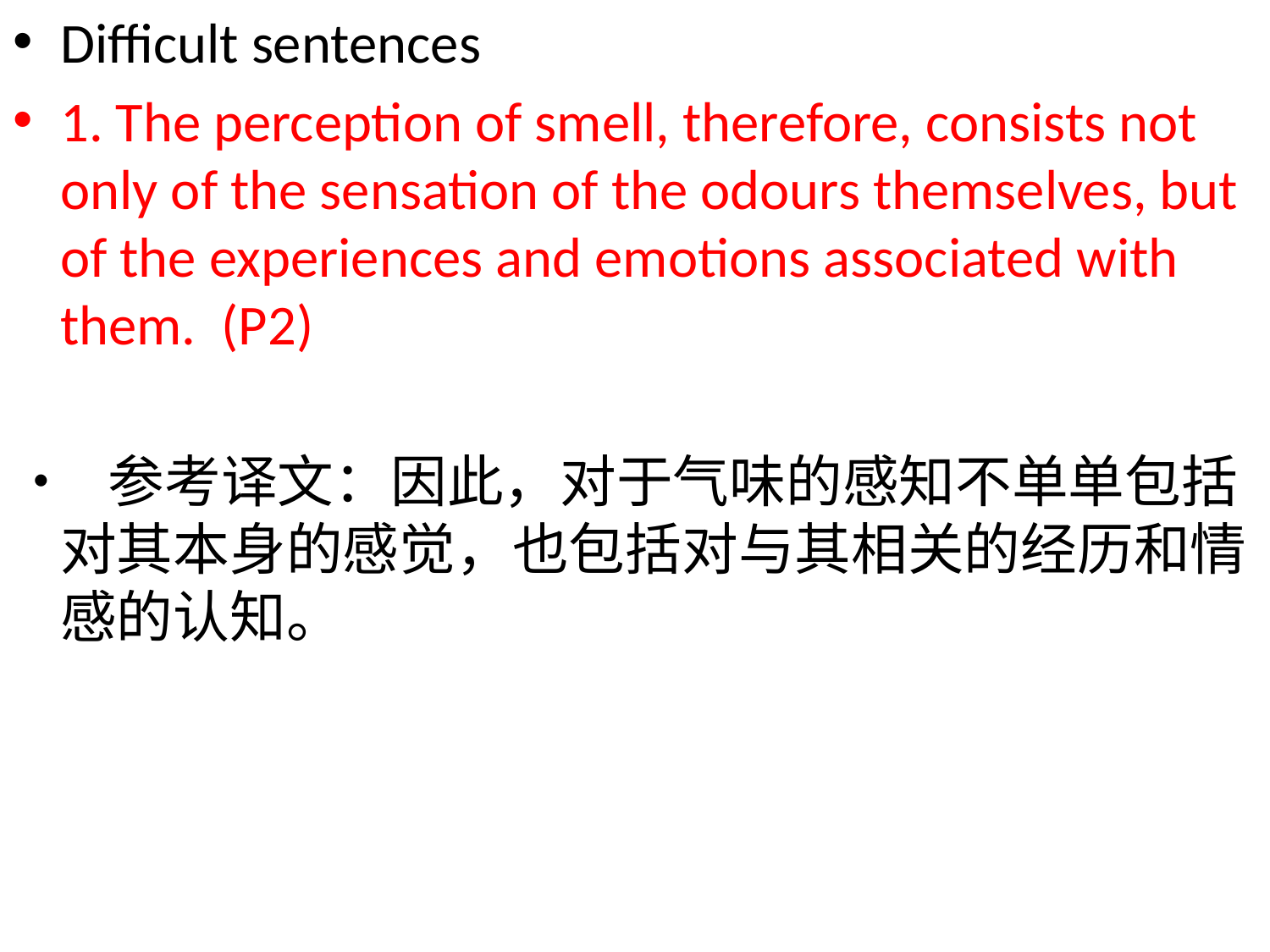

Difficult sentences
1. The perception of smell, therefore, consists not only of the sensation of the odours themselves, but of the experiences and emotions associated with them.  (P2)

•  参考译文：因此，对于气味的感知不单单包括对其本身的感觉，也包括对与其相关的经历和情感的认知。

#